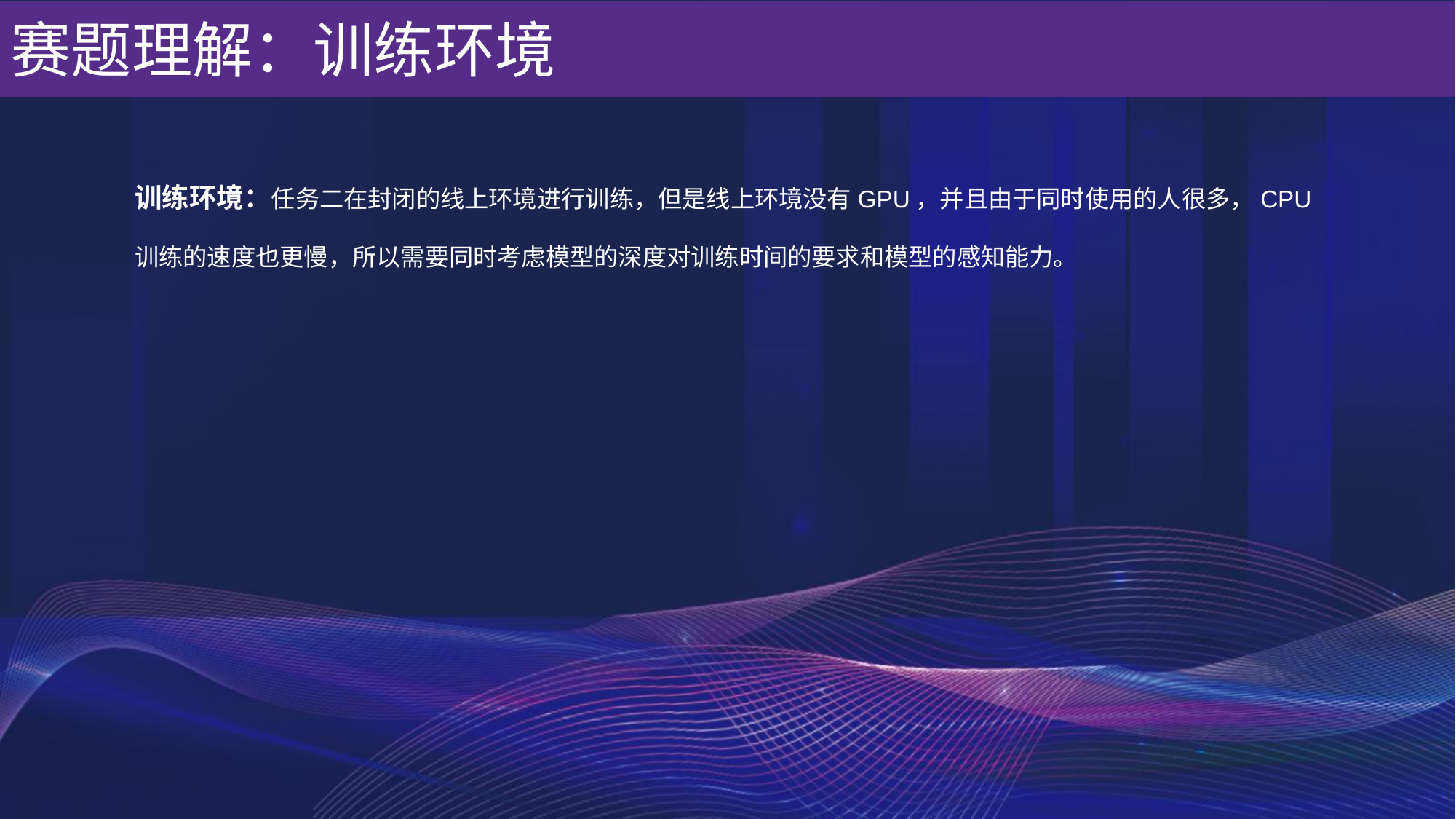

赛题理解：训练环境
训练环境：任务二在封闭的线上环境进行训练，但是线上环境没有GPU，并且由于同时使用的人很多，CPU训练的速度也更慢，所以需要同时考虑模型的深度对训练时间的要求和模型的感知能力。